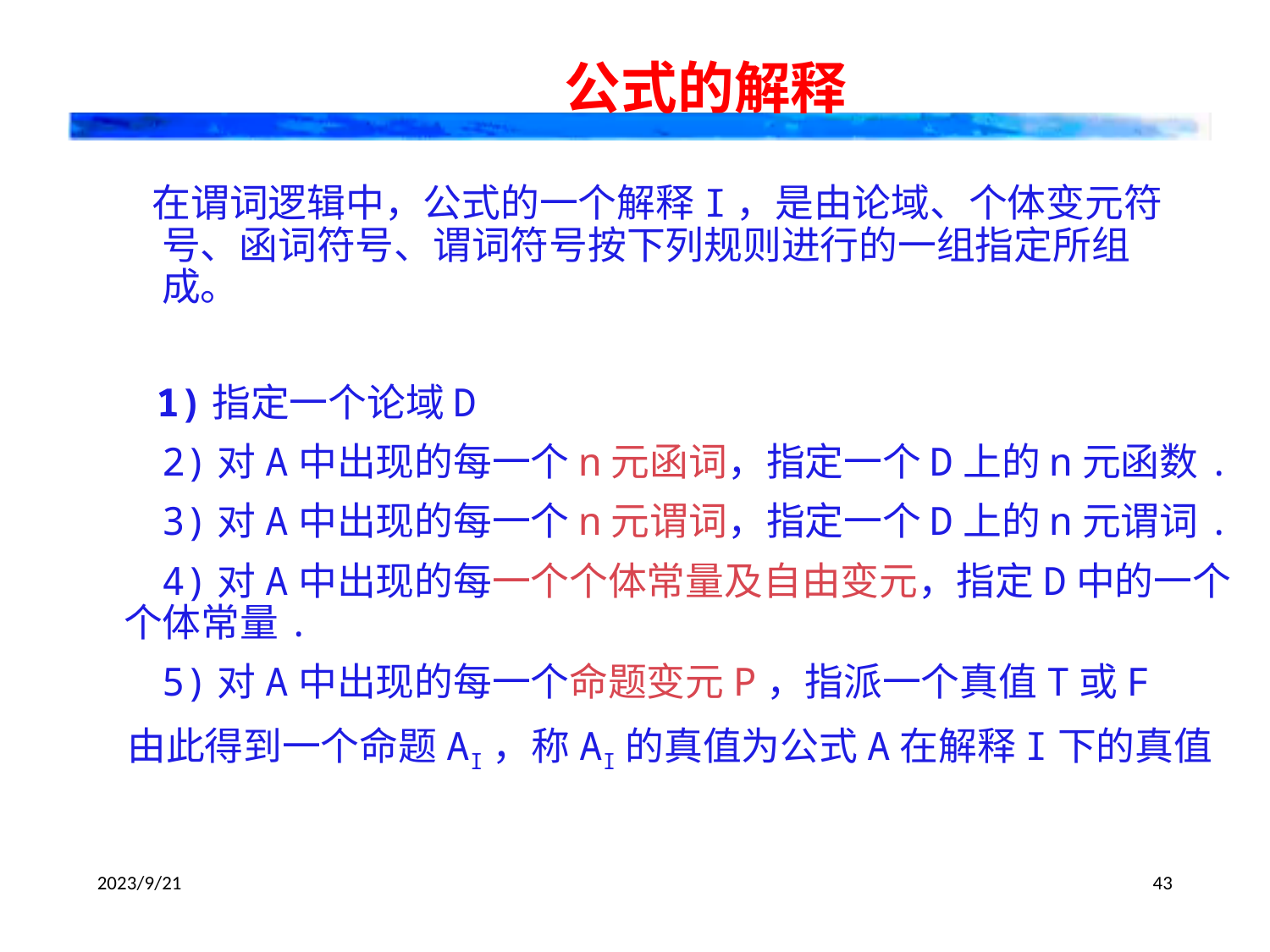

公式的解释
      在谓词逻辑中，公式的一个解释I，是由论域、个体变元符号、函词符号、谓词符号按下列规则进行的一组指定所组成。

        1)指定一个论域D
   2)对A中出现的每一个n元函词，指定一个D上的n元函数.
   3)对A中出现的每一个n元谓词，指定一个D上的n元谓词.
   4)对A中出现的每一个个体常量及自由变元，指定D中的一个个体常量.
   5)对A中出现的每一个命题变元P，指派一个真值T或F
   由此得到一个命题AI，称AI的真值为公式A在解释I下的真值

2023/9/21
43